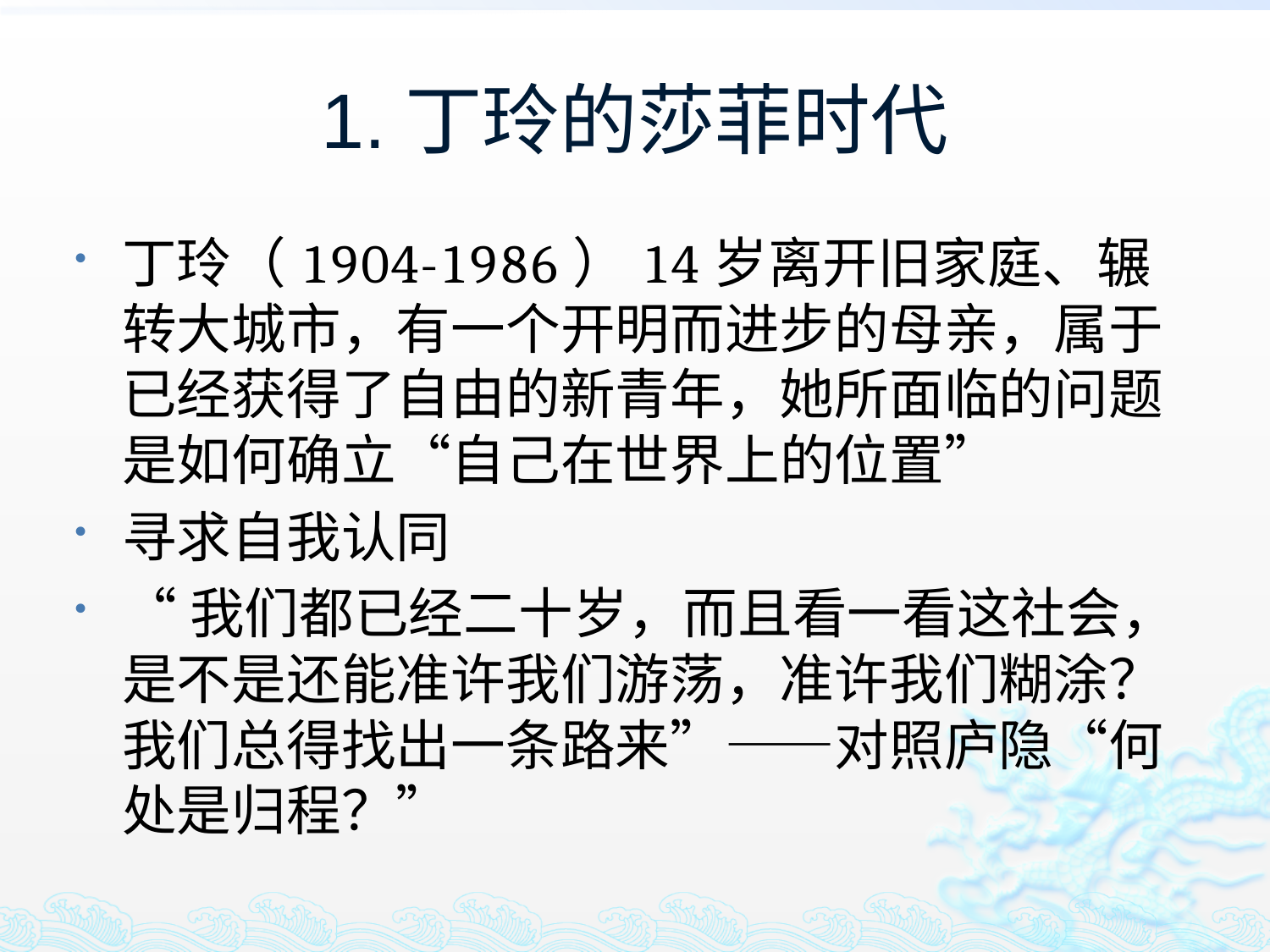

# 1.丁玲的莎菲时代
丁玲（1904-1986）14岁离开旧家庭、辗转大城市，有一个开明而进步的母亲，属于已经获得了自由的新青年，她所面临的问题是如何确立“自己在世界上的位置”
寻求自我认同
“我们都已经二十岁，而且看一看这社会，是不是还能准许我们游荡，准许我们糊涂？我们总得找出一条路来”——对照庐隐“何处是归程？”